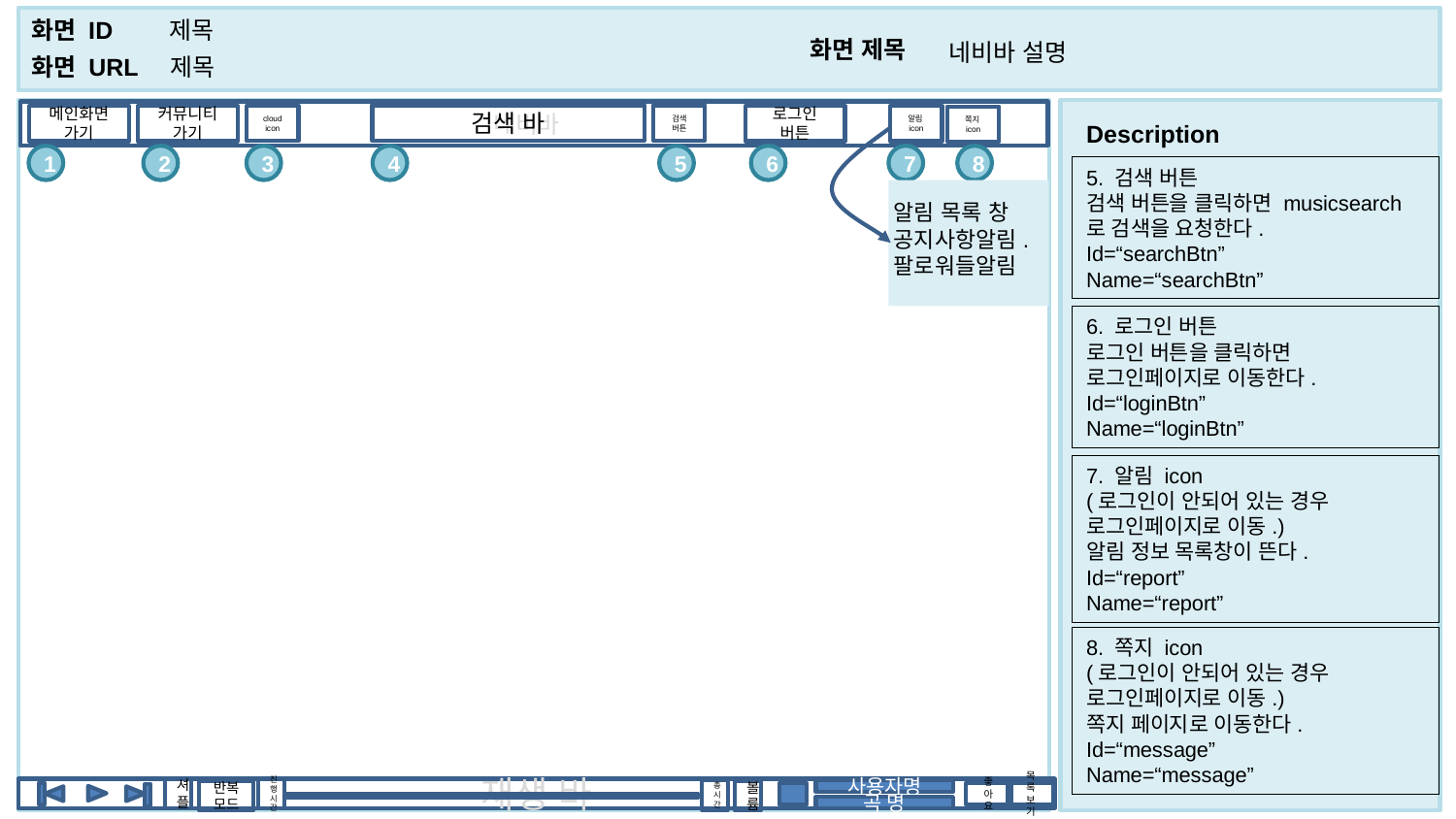

제목
네비바 설명
제목
1
      네비바
검색 바
검색
버튼
cloud
icon
메인화면
가기
커뮤니티가기
로그인
버튼
알림icon
쪽지icon
2

1
2
3
4
5
6
7
8
5. 검색 버튼
검색 버튼을 클릭하면 musicsearch로 검색을 요청한다.
Id=“searchBtn”
Name=“searchBtn”
3

알림 목록 창
공지사항알림.
팔로워들알림
4
5
6. 로그인 버튼
로그인 버튼을 클릭하면 로그인페이지로 이동한다.
Id=“loginBtn”
Name=“loginBtn”
10

11

7. 알림 icon
(로그인이 안되어 있는 경우 로그인페이지로 이동.)
알림 정보 목록창이 뜬다.
Id=“report”
Name=“report”
8. 쪽지 icon
(로그인이 안되어 있는 경우 로그인페이지로 이동.)
쪽지 페이지로 이동한다.
Id=“message”
Name=“message”
셔플
진행시간
재생 바
총시간
사용자명
볼륨
반복 모드

좋아요
목록
보기

곡 명